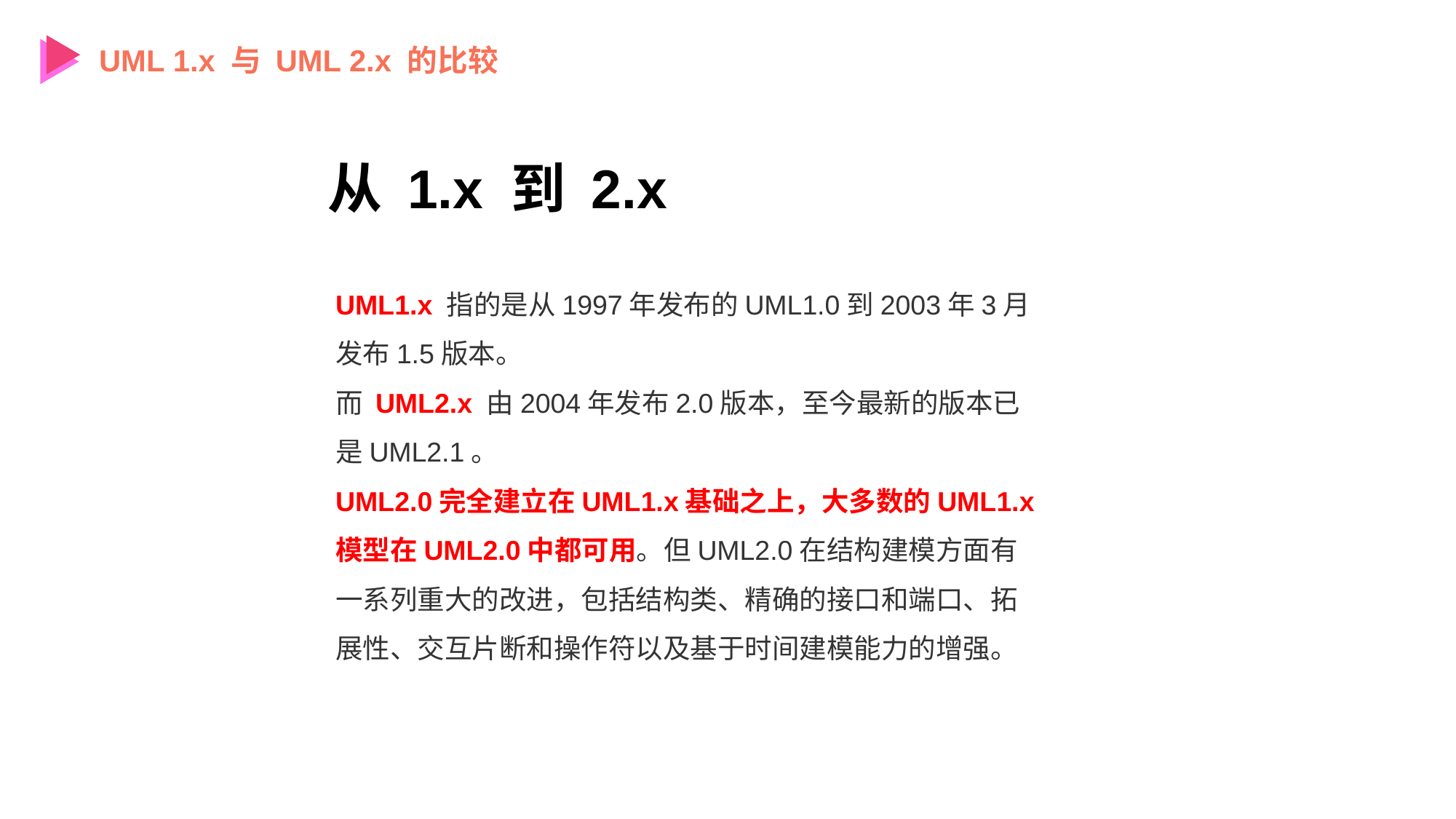

UML 1.x 与 UML 2.x 的比较
从 1.x 到 2.x
UML1.x 指的是从1997年发布的UML1.0到2003年3月发布1.5版本。
而 UML2.x 由2004年发布2.0版本，至今最新的版本已是UML2.1。
UML2.0完全建立在UML1.x基础之上，大多数的UML1.x模型在UML2.0中都可用。但UML2.0在结构建模方面有一系列重大的改进，包括结构类、精确的接口和端口、拓展性、交互片断和操作符以及基于时间建模能力的增强。